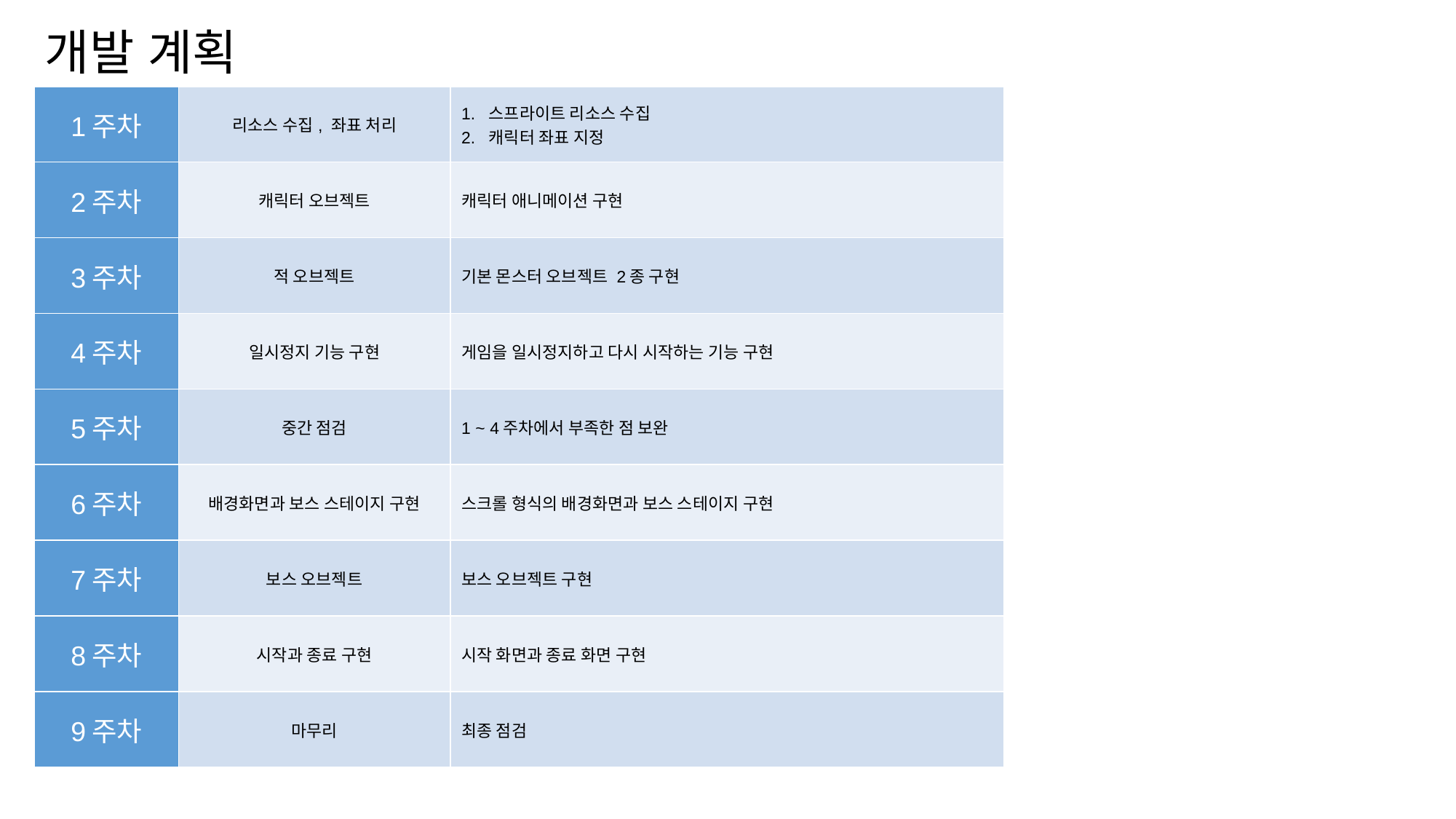

개발 계획
| 1주차 | 리소스 수집, 좌표 처리 | 스프라이트 리소스 수집 캐릭터 좌표 지정 |
| --- | --- | --- |
| 2주차 | 캐릭터 오브젝트 | 캐릭터 애니메이션 구현 |
| 3주차 | 적 오브젝트 | 기본 몬스터 오브젝트 2종 구현 |
| 4주차 | 일시정지 기능 구현 | 게임을 일시정지하고 다시 시작하는 기능 구현 |
| 5주차 | 중간 점검 | 1 ~ 4주차에서 부족한 점 보완 |
| 6주차 | 배경화면과 보스 스테이지 구현 | 스크롤 형식의 배경화면과 보스 스테이지 구현 |
| 7주차 | 보스 오브젝트 | 보스 오브젝트 구현 |
| 8주차 | 시작과 종료 구현 | 시작 화면과 종료 화면 구현 |
| 9주차 | 마무리 | 최종 점검 |